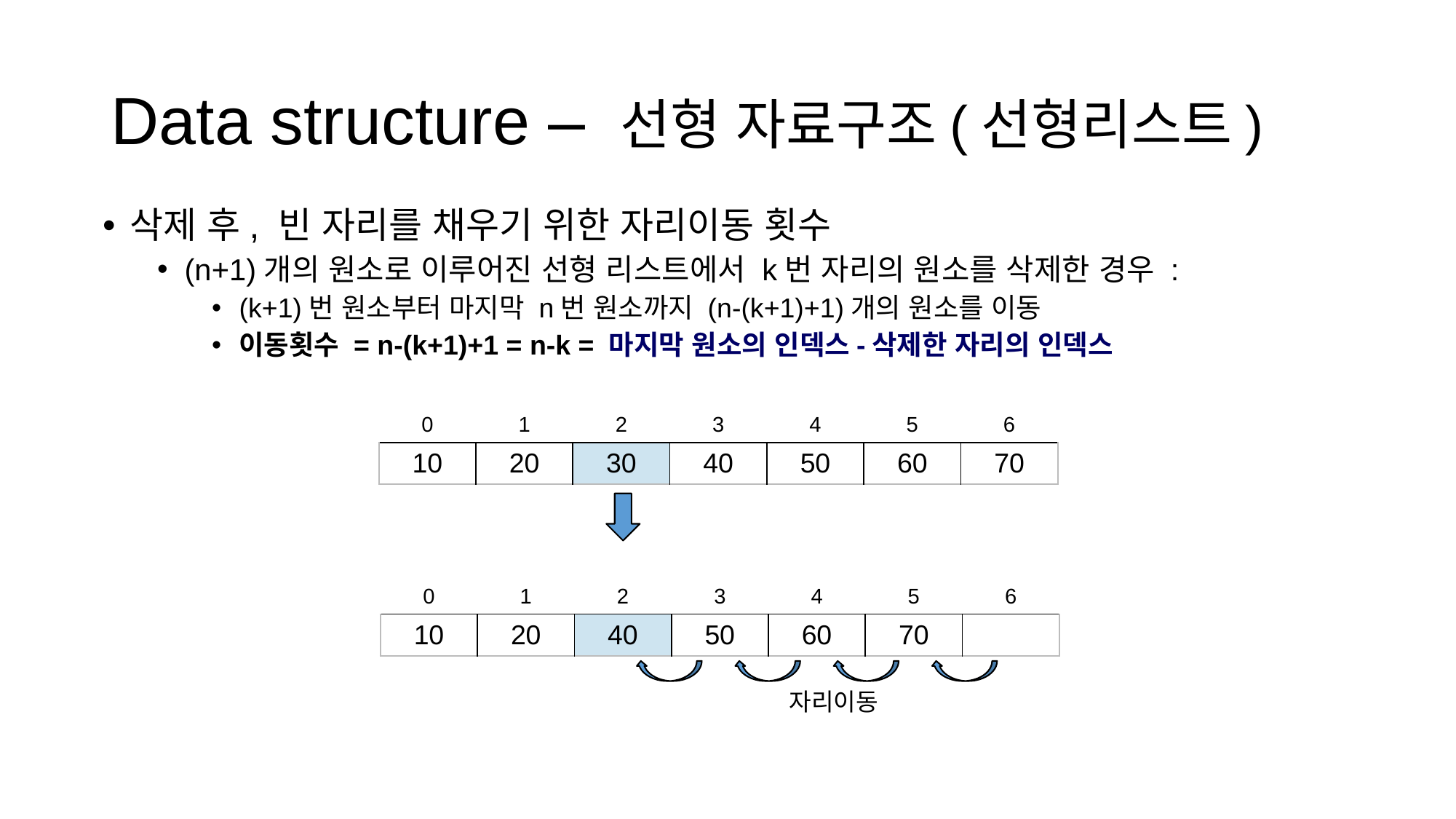

# Data structure – 선형 자료구조(선형리스트)
삭제 후, 빈 자리를 채우기 위한 자리이동 횟수
(n+1)개의 원소로 이루어진 선형 리스트에서 k번 자리의 원소를 삭제한 경우 :
(k+1)번 원소부터 마지막 n번 원소까지 (n-(k+1)+1)개의 원소를 이동
이동횟수 = n-(k+1)+1 = n-k = 마지막 원소의 인덱스-삭제한 자리의 인덱스

| 0 | 1 | 2 | 3 | 4 | 5 | 6 |
| --- | --- | --- | --- | --- | --- | --- |
| 10 | 20 | 30 | 40 | 50 | 60 | 70 |

| 0 | 1 | 2 | 3 | 4 | 5 | 6 |
| --- | --- | --- | --- | --- | --- | --- |
| 10 | 20 | 40 | 50 | 60 | 70 |  |

자리이동